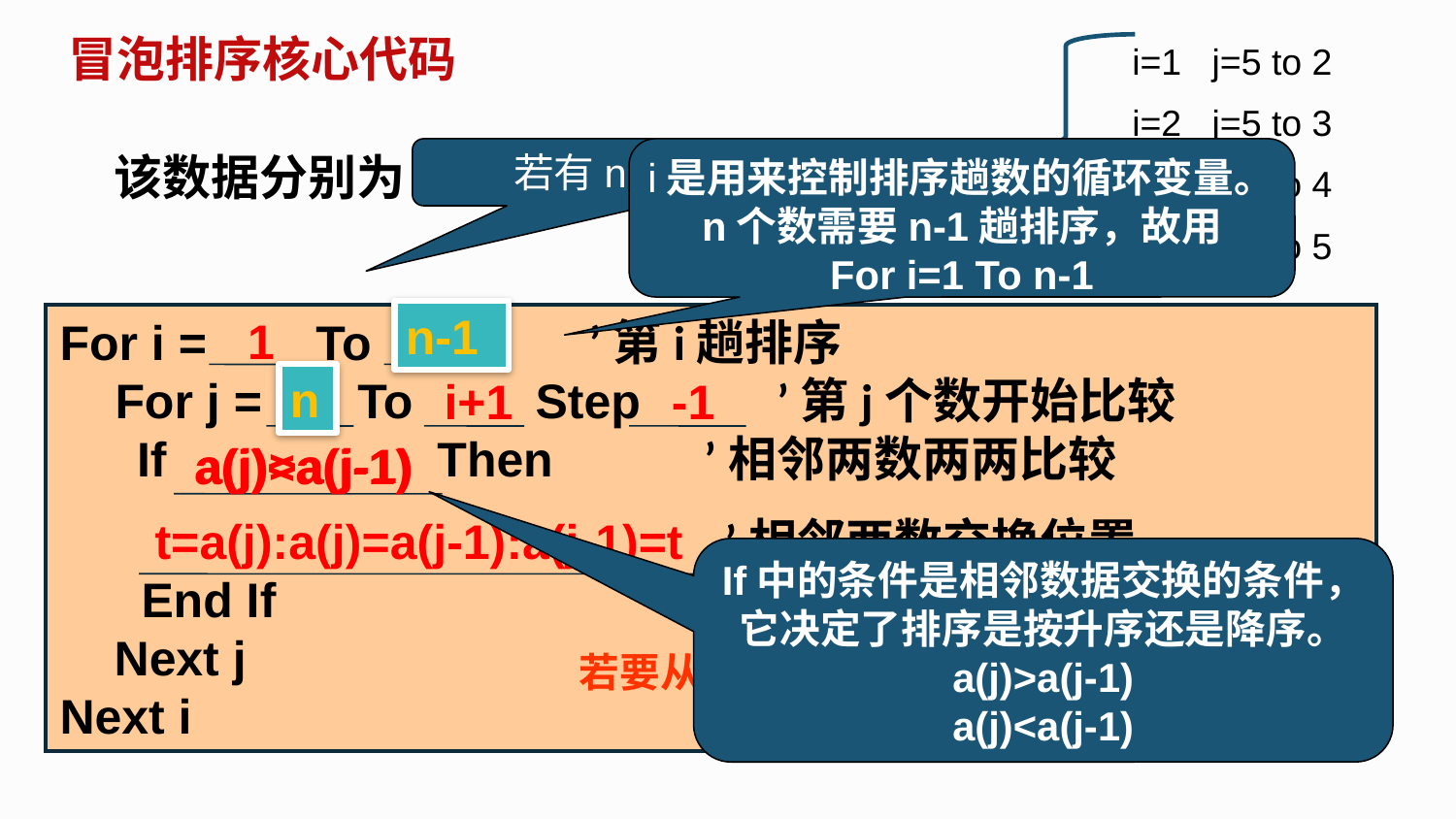

冒泡排序核心代码
i=1   j=5 to 2

i=2   j=5 to 3
该数据分别为a(1), a(2), a(3), a(4), a(5)
若有n个数参与排序
i是用来控制排序趟数的循环变量。n个数需要n-1趟排序，故用
For i=1 To n-1
i=3   j=5 to 4
i=4   j=5 to 5
n-1
4
1
For i =        To                ’第i趟排序
    For j =       To         Step          ’第j个数开始比较
      If                    Then           ’相邻两数两两比较
       t=a(j):a(j)=a(j-1):a(j-1)=t   ’相邻两数交换位置
      End If
    Next j
Next i

i+1
n
-1
5
a(j)>a(j-1)
a(j)<a(j-1)
If中的条件是相邻数据交换的条件，它决定了排序是按升序还是降序。
a(j)>a(j-1)
a(j)<a(j-1)
若要从大到小进行排序？